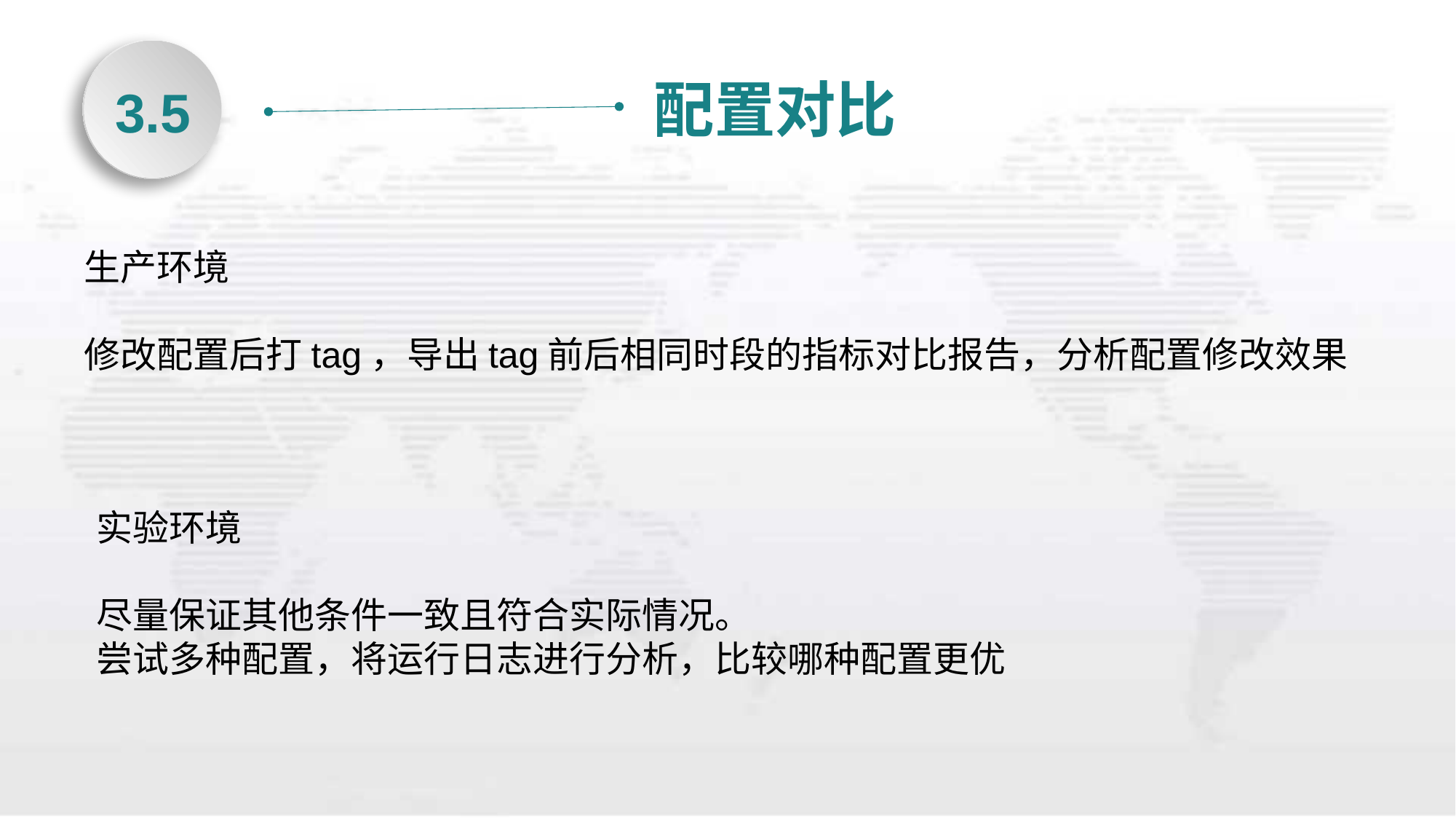

配置对比
3.5
生产环境

修改配置后打tag，导出tag前后相同时段的指标对比报告，分析配置修改效果
实验环境

尽量保证其他条件一致且符合实际情况。
尝试多种配置，将运行日志进行分析，比较哪种配置更优